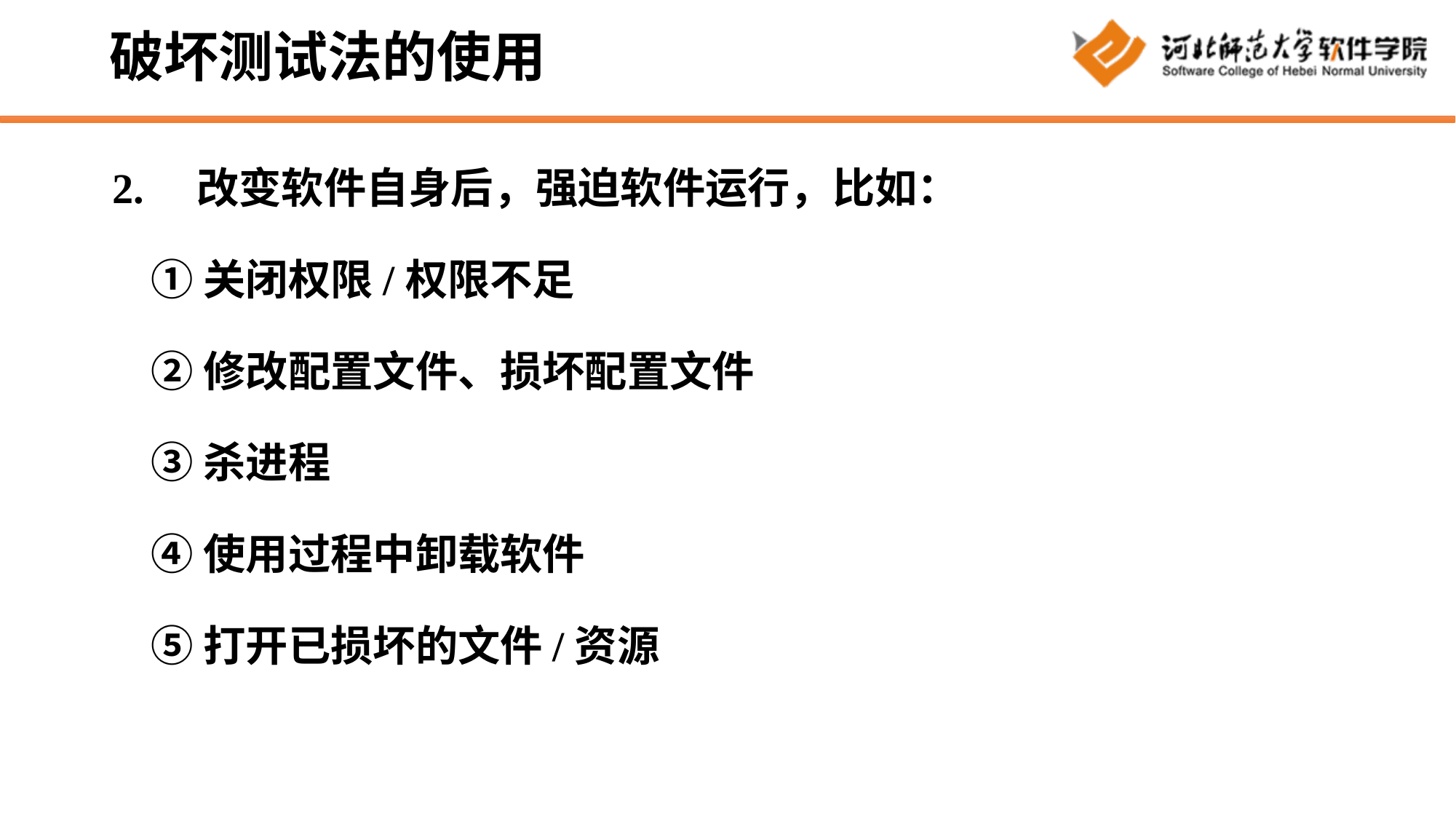

# 破坏测试法的使用
2.    改变软件自身后，强迫软件运行，比如：
    ①关闭权限/权限不足
    ②修改配置文件、损坏配置文件
    ③杀进程
    ④使用过程中卸载软件
    ⑤打开已损坏的文件/资源